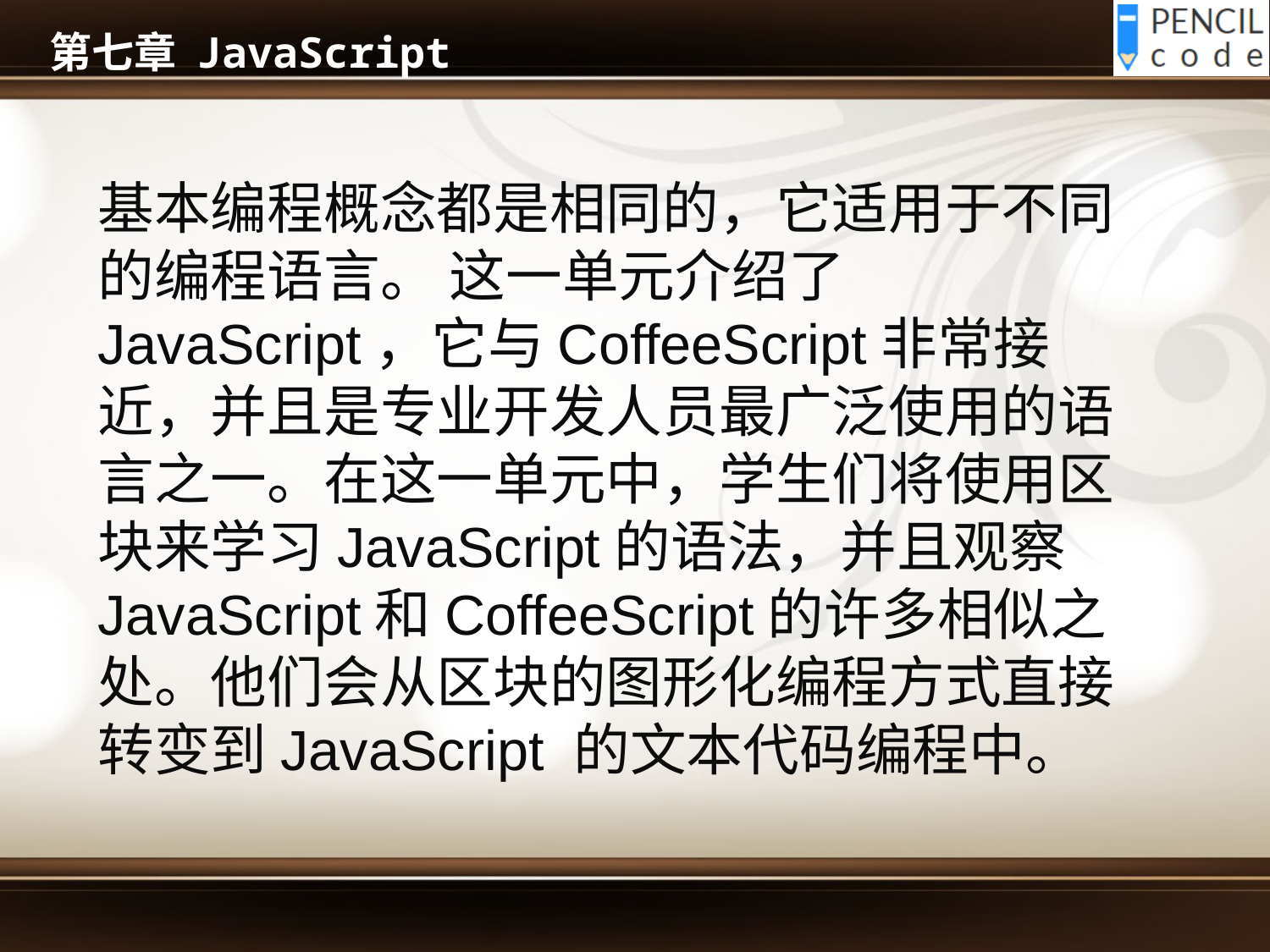

# 第七章 JavaScript
基本编程概念都是相同的，它适用于不同的编程语言。 这一单元介绍了JavaScript，它与CoffeeScript非常接近，并且是专业开发人员最广泛使用的语言之一。在这一单元中，学生们将使用区块来学习JavaScript的语法，并且观察JavaScript和CoffeeScript的许多相似之处。他们会从区块的图形化编程方式直接转变到JavaScript 的文本代码编程中。